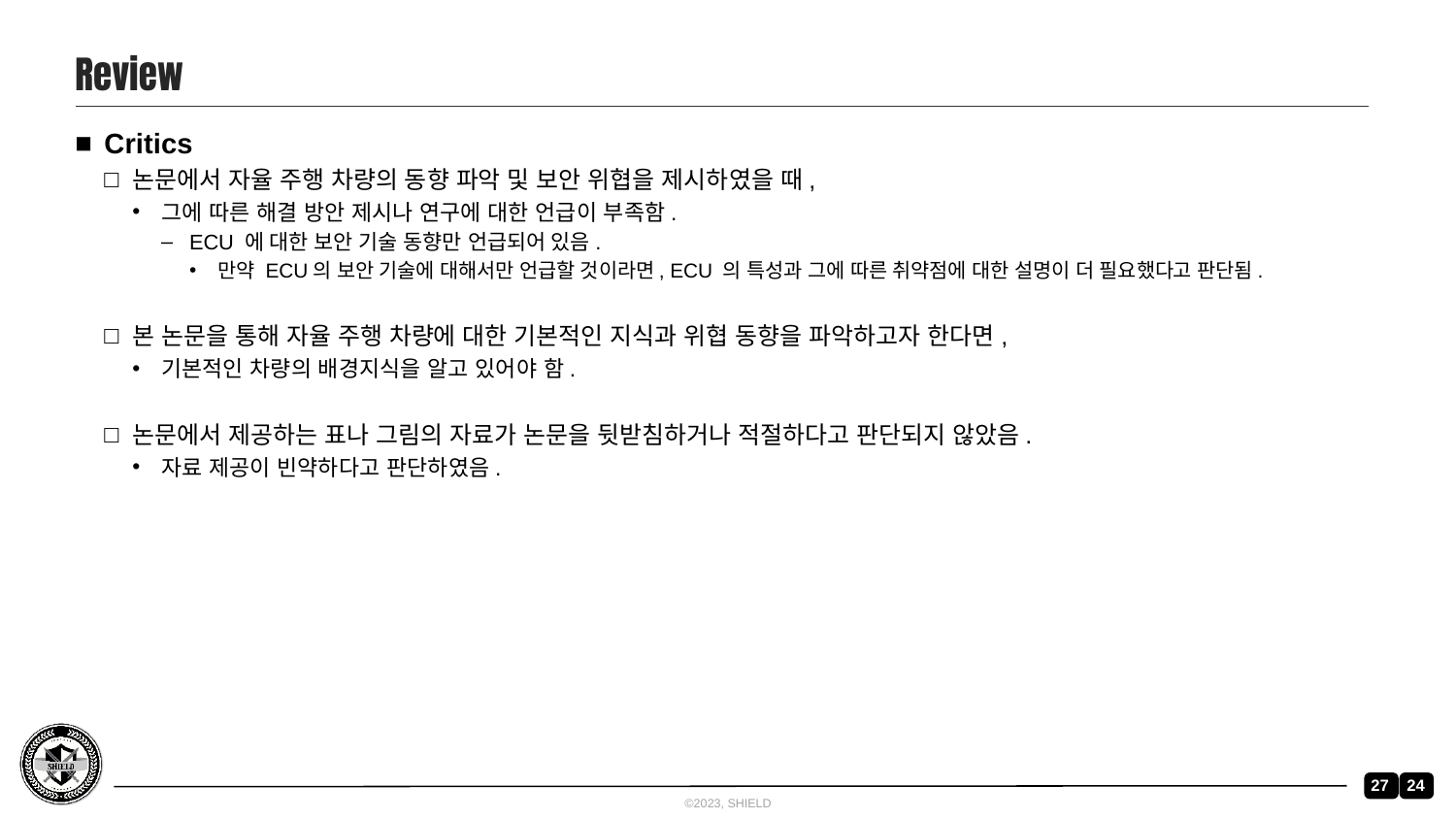

# Review
Critics
논문에서 자율 주행 차량의 동향 파악 및 보안 위협을 제시하였을 때,
그에 따른 해결 방안 제시나 연구에 대한 언급이 부족함.
ECU 에 대한 보안 기술 동향만 언급되어 있음.
만약 ECU의 보안 기술에 대해서만 언급할 것이라면, ECU 의 특성과 그에 따른 취약점에 대한 설명이 더 필요했다고 판단됨.

본 논문을 통해 자율 주행 차량에 대한 기본적인 지식과 위협 동향을 파악하고자 한다면,
기본적인 차량의 배경지식을 알고 있어야 함.

논문에서 제공하는 표나 그림의 자료가 논문을 뒷받침하거나 적절하다고 판단되지 않았음.
자료 제공이 빈약하다고 판단하였음.